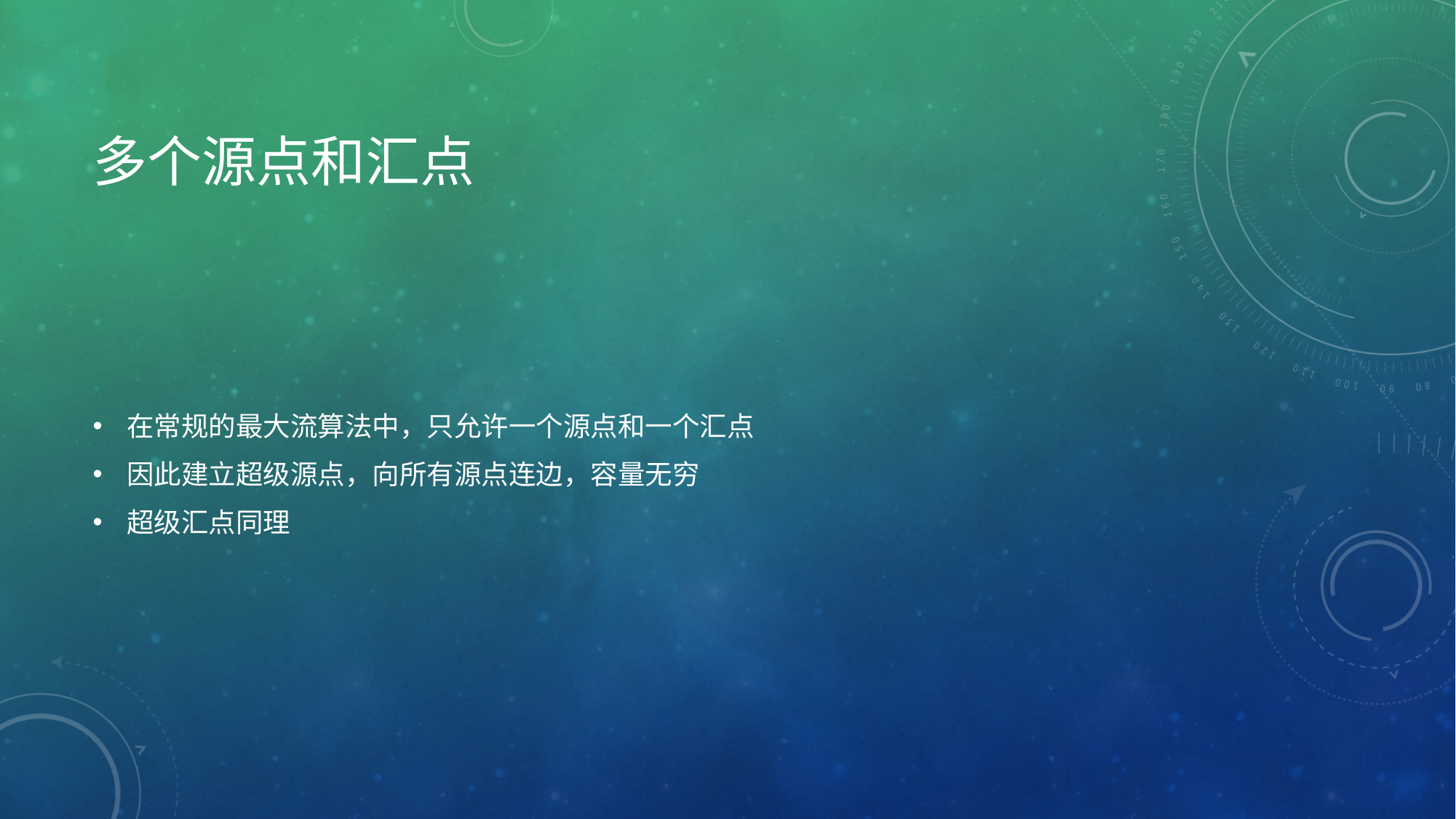

# 多个源点和汇点
在常规的最大流算法中，只允许一个源点和一个汇点
因此建立超级源点，向所有源点连边，容量无穷
超级汇点同理